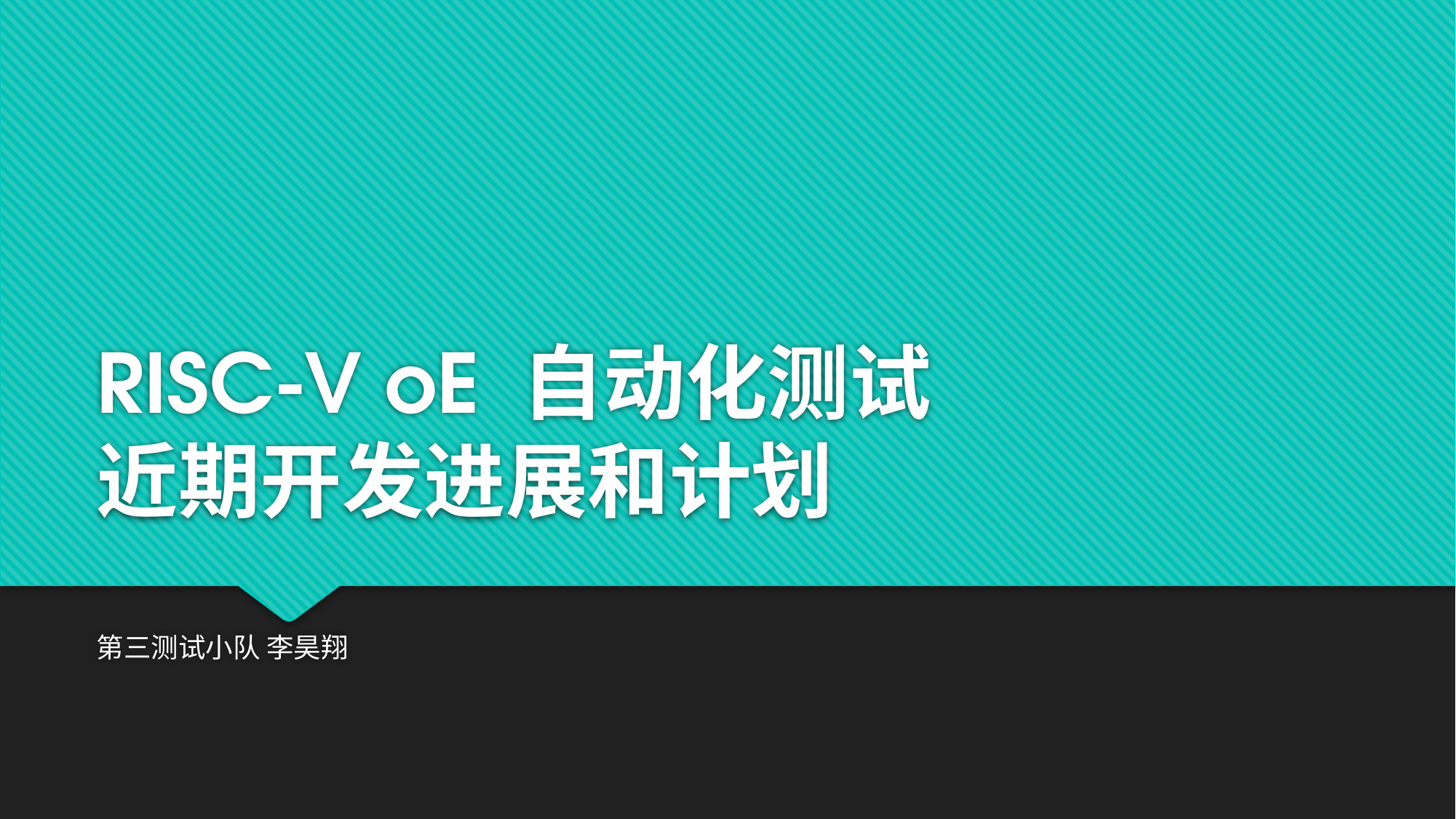

# RISC-V oE 自动化测试 近期开发进展和计划
第三测试小队 李昊翔